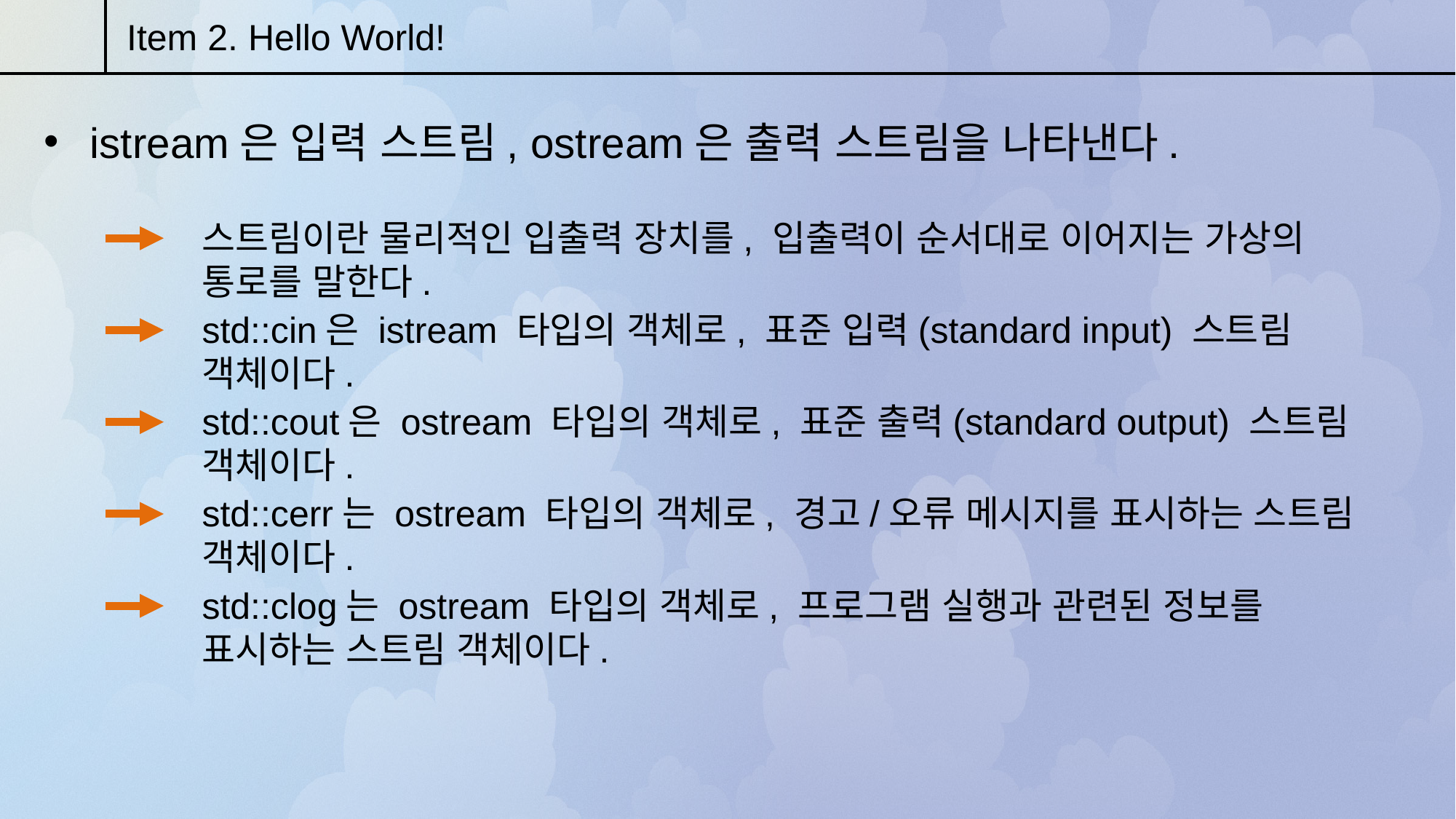

Item 2. Hello World!
 istream은 입력 스트림, ostream은 출력 스트림을 나타낸다.
스트림이란 물리적인 입출력 장치를, 입출력이 순서대로 이어지는 가상의 통로를 말한다.
std::cin은 istream 타입의 객체로, 표준 입력(standard input) 스트림 객체이다.
std::cout은 ostream 타입의 객체로, 표준 출력(standard output) 스트림 객체이다.
std::cerr는 ostream 타입의 객체로, 경고/오류 메시지를 표시하는 스트림 객체이다.
std::clog는 ostream 타입의 객체로, 프로그램 실행과 관련된 정보를 표시하는 스트림 객체이다.